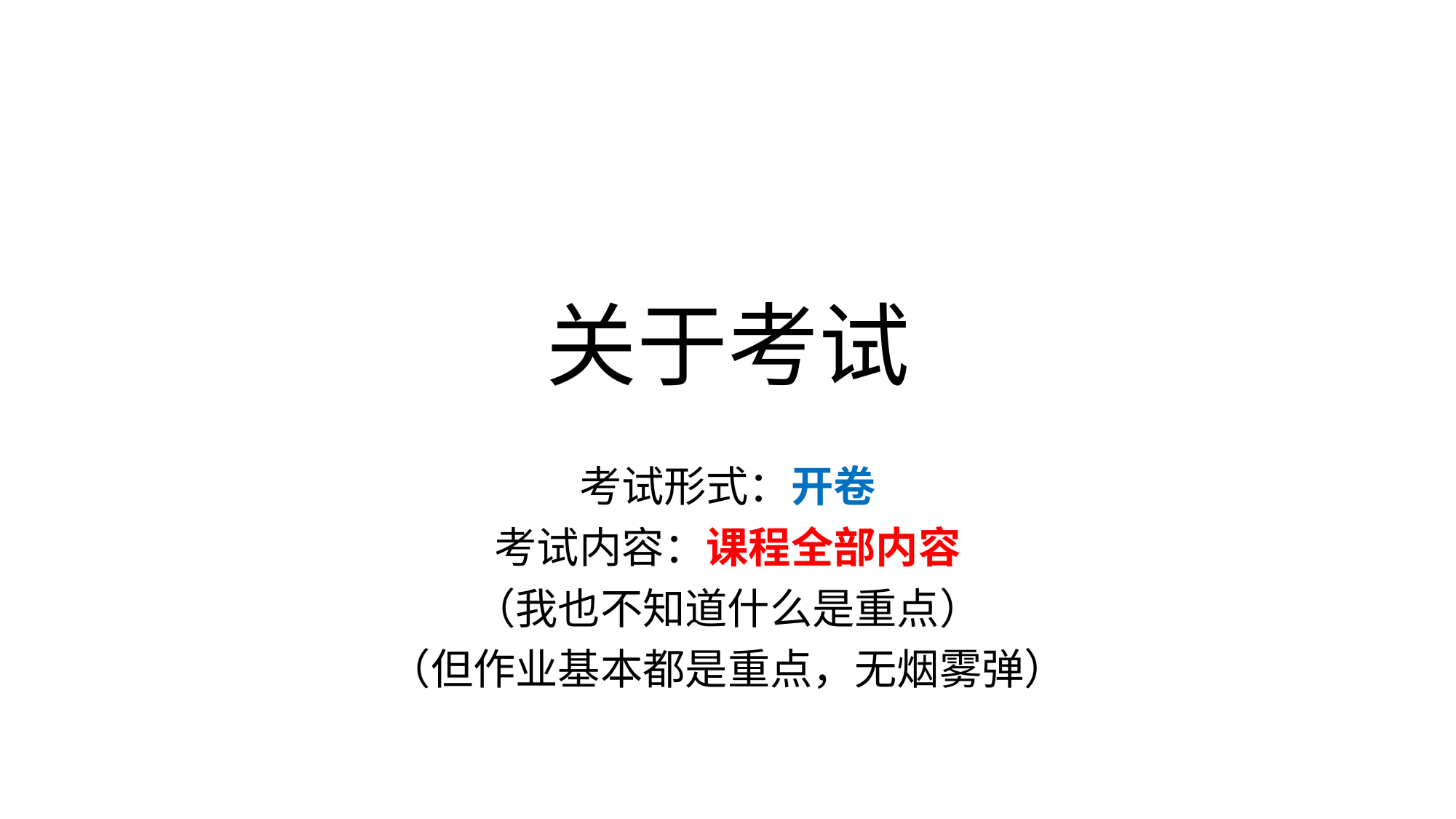

# 关于考试
考试形式：开卷
考试内容：课程全部内容
（我也不知道什么是重点）
（但作业基本都是重点，无烟雾弹）